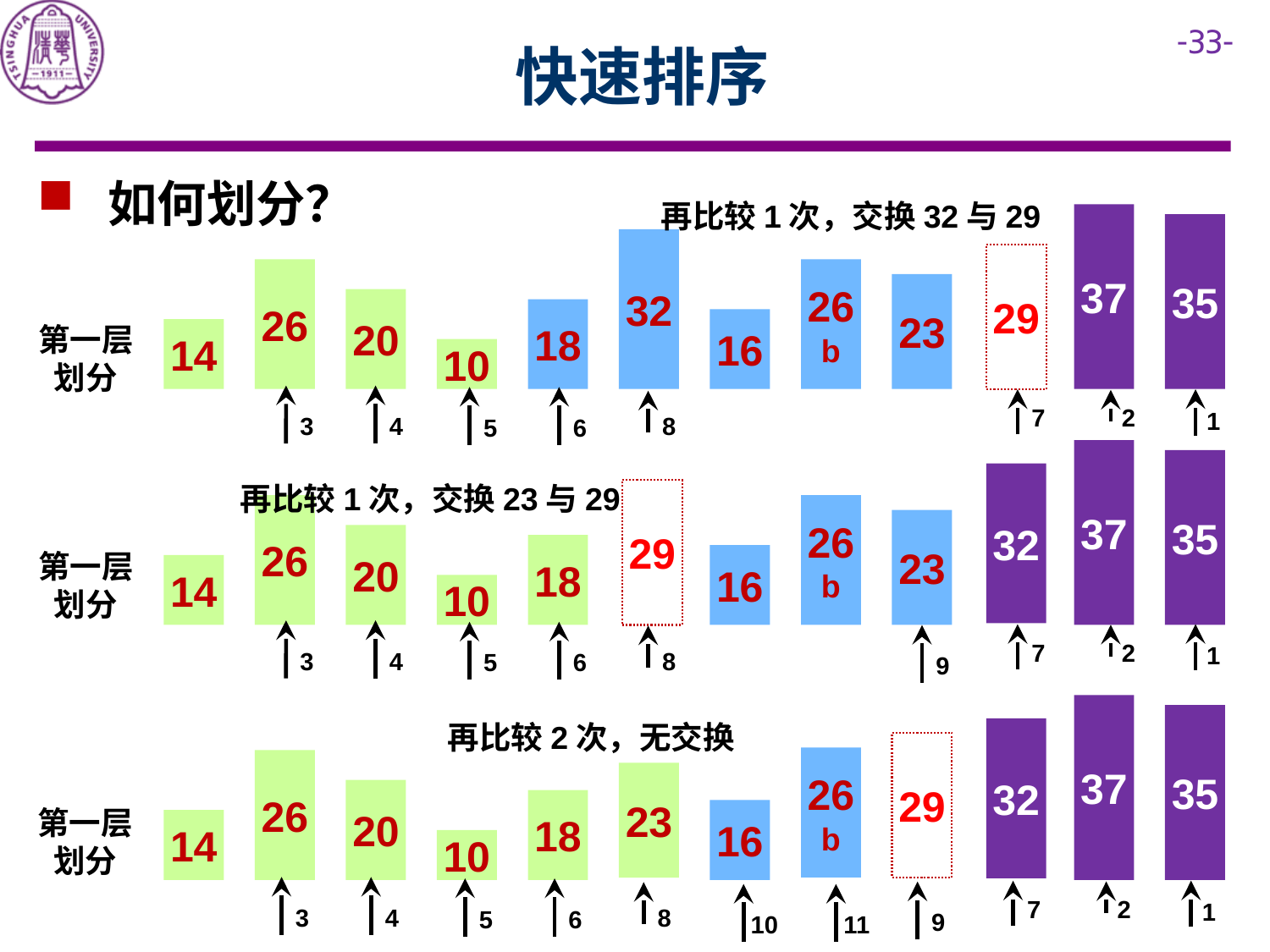

# 快速排序
 如何划分？
再比较1次，交换32与29
37
35
32
29
26
26
b
23
20
18
16
第一层
划分
14
10
3
4
5
6
7
1
2
8
37
35
32
再比较1次，交换23与29
29
26
26
b
23
20
18
第一层
划分
16
14
10
3
4
5
6
7
1
2
9
8
37
35
再比较2次，无交换
32
29
26
b
26
23
20
18
第一层
划分
16
14
10
3
4
5
6
7
1
2
9
8
10
11